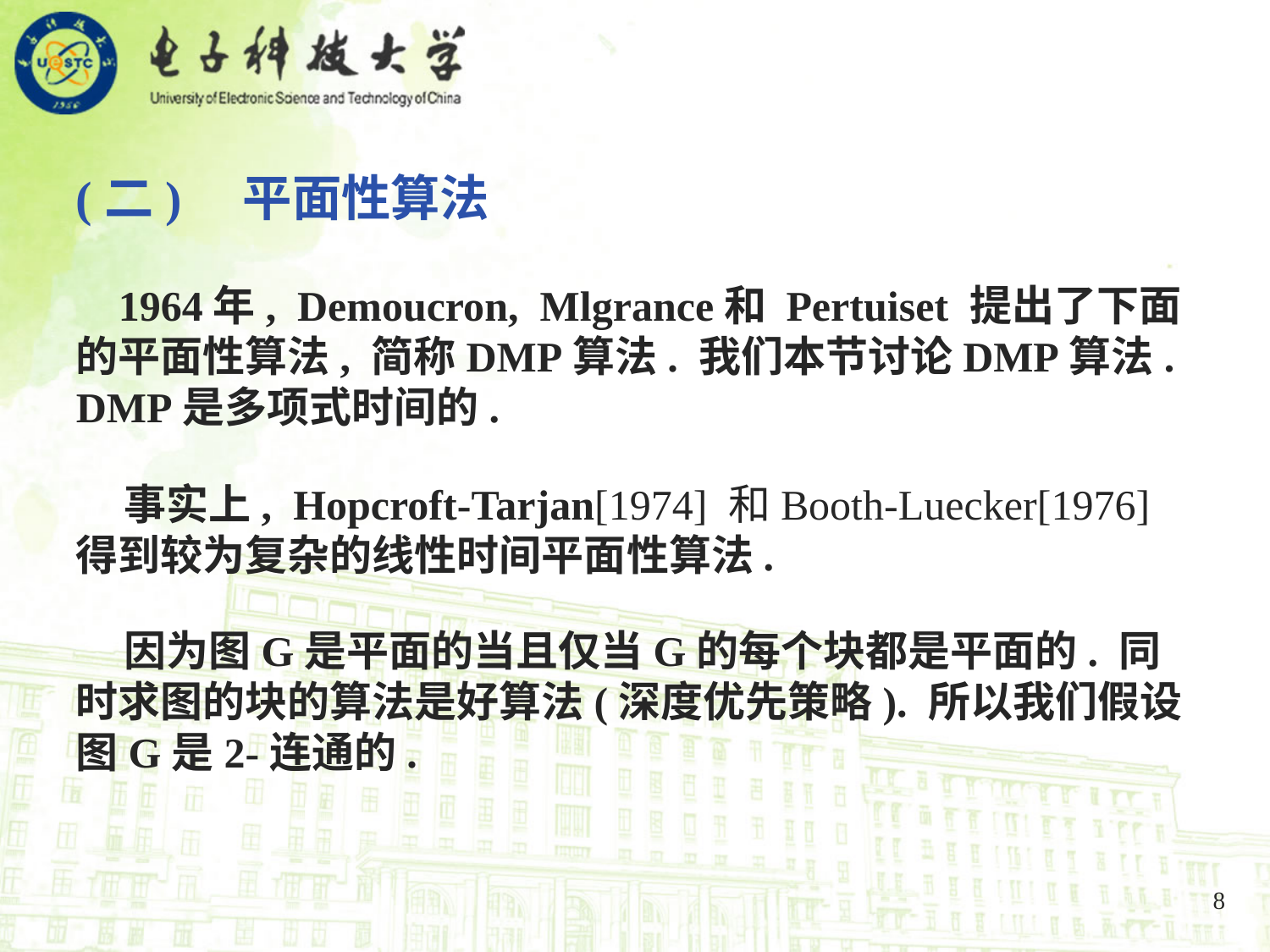

(二)    平面性算法
    1964年,  Demoucron,  Mlgrance和 Pertuiset 提出了下面的平面性算法, 简称DMP算法. 我们本节讨论DMP算法. DMP是多项式时间的.
    事实上,  Hopcroft-Tarjan[1974] 和Booth-Luecker[1976]得到较为复杂的线性时间平面性算法.
    因为图G是平面的当且仅当G的每个块都是平面的. 同时求图的块的算法是好算法(深度优先策略). 所以我们假设图G是2-连通的.
8